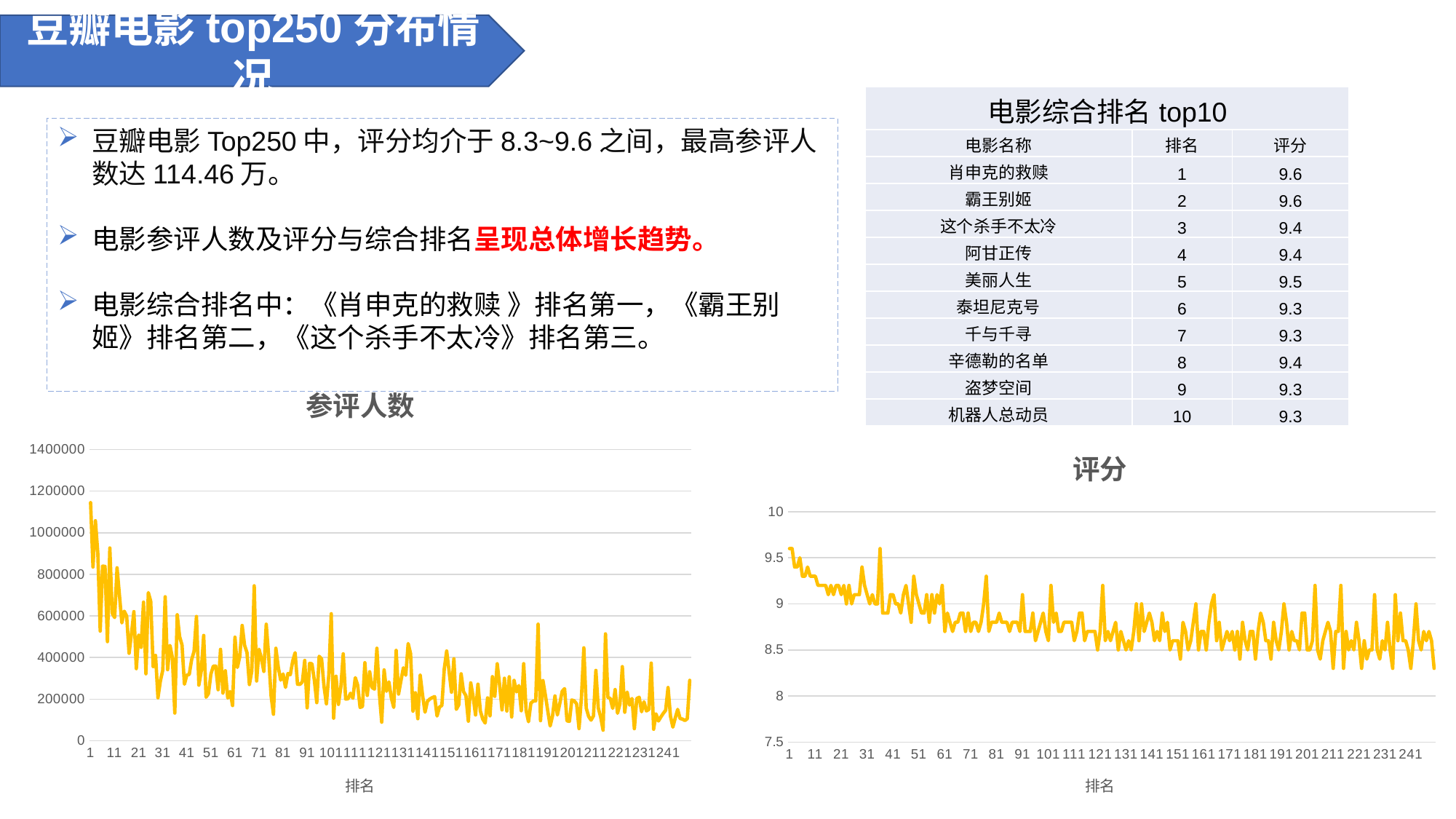

豆瓣电影top250分布情况
| 电影综合排名top10 |  |  |
| --- | --- | --- |
| 电影名称 | 排名 | 评分 |
| 肖申克的救赎 | 1 | 9.6 |
| 霸王别姬 | 2 | 9.6 |
| 这个杀手不太冷 | 3 | 9.4 |
| 阿甘正传 | 4 | 9.4 |
| 美丽人生 | 5 | 9.5 |
| 泰坦尼克号 | 6 | 9.3 |
| 千与千寻 | 7 | 9.3 |
| 辛德勒的名单 | 8 | 9.4 |
| 盗梦空间 | 9 | 9.3 |
| 机器人总动员 | 10 | 9.3 |
豆瓣电影Top250中，评分均介于8.3~9.6之间，最高参评人数达114.46万。

电影参评人数及评分与综合排名呈现总体增长趋势。

电影综合排名中：《肖申克的救赎 》排名第一，《霸王别姬》排名第二，《这个杀手不太冷》排名第三。

### Chart: 参评人数

| Category | 参评人数 |
|---|---|

### Chart: 评分

| Category | 评分 |
|---|---|